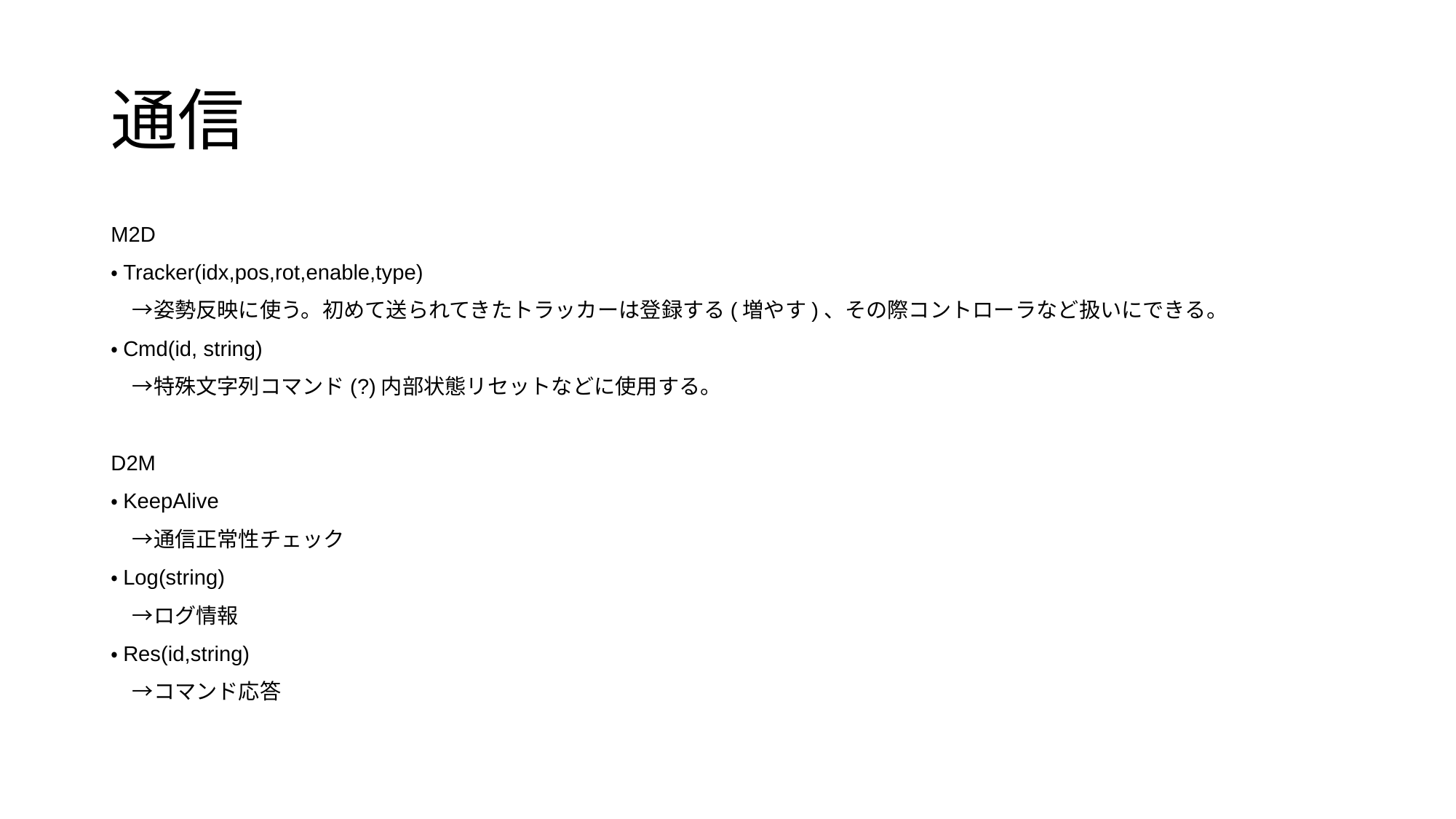

# 通信
M2D
・Tracker(idx,pos,rot,enable,type)
　→姿勢反映に使う。初めて送られてきたトラッカーは登録する(増やす)、その際コントローラなど扱いにできる。
・Cmd(id, string)
　→特殊文字列コマンド(?)内部状態リセットなどに使用する。

D2M
・KeepAlive
　→通信正常性チェック
・Log(string)
　→ログ情報
・Res(id,string)
　→コマンド応答